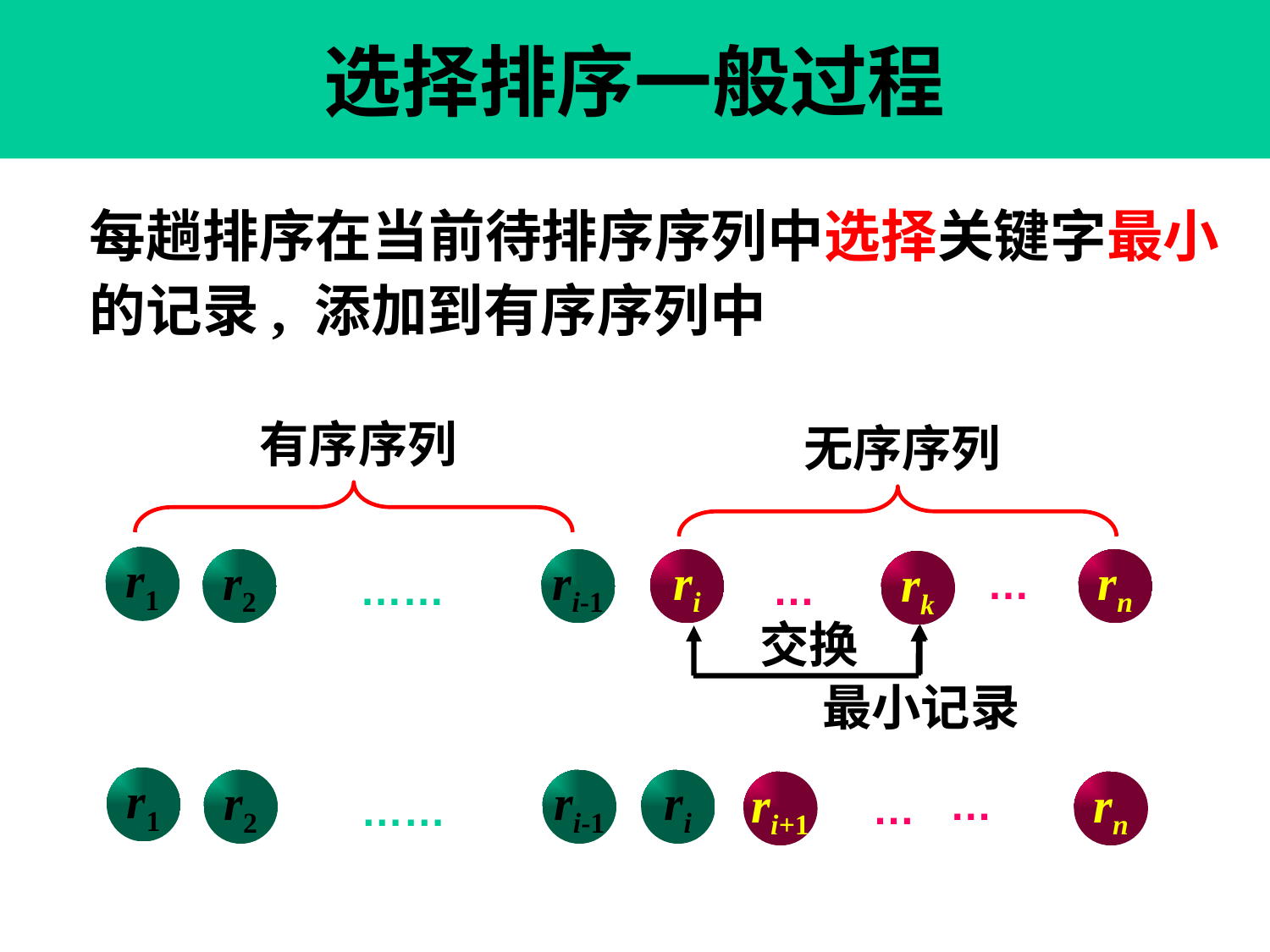

第 60 页
# 选择排序一般过程
	每趟排序在当前待排序序列中选择关键字最小的记录, 添加到有序序列中

有序序列

无序序列
r1
r2
ri-1
ri
rn
rk
…
……
…
交换

最小记录
r1
r2
ri-1
ri
ri+1
rn
…
…
……